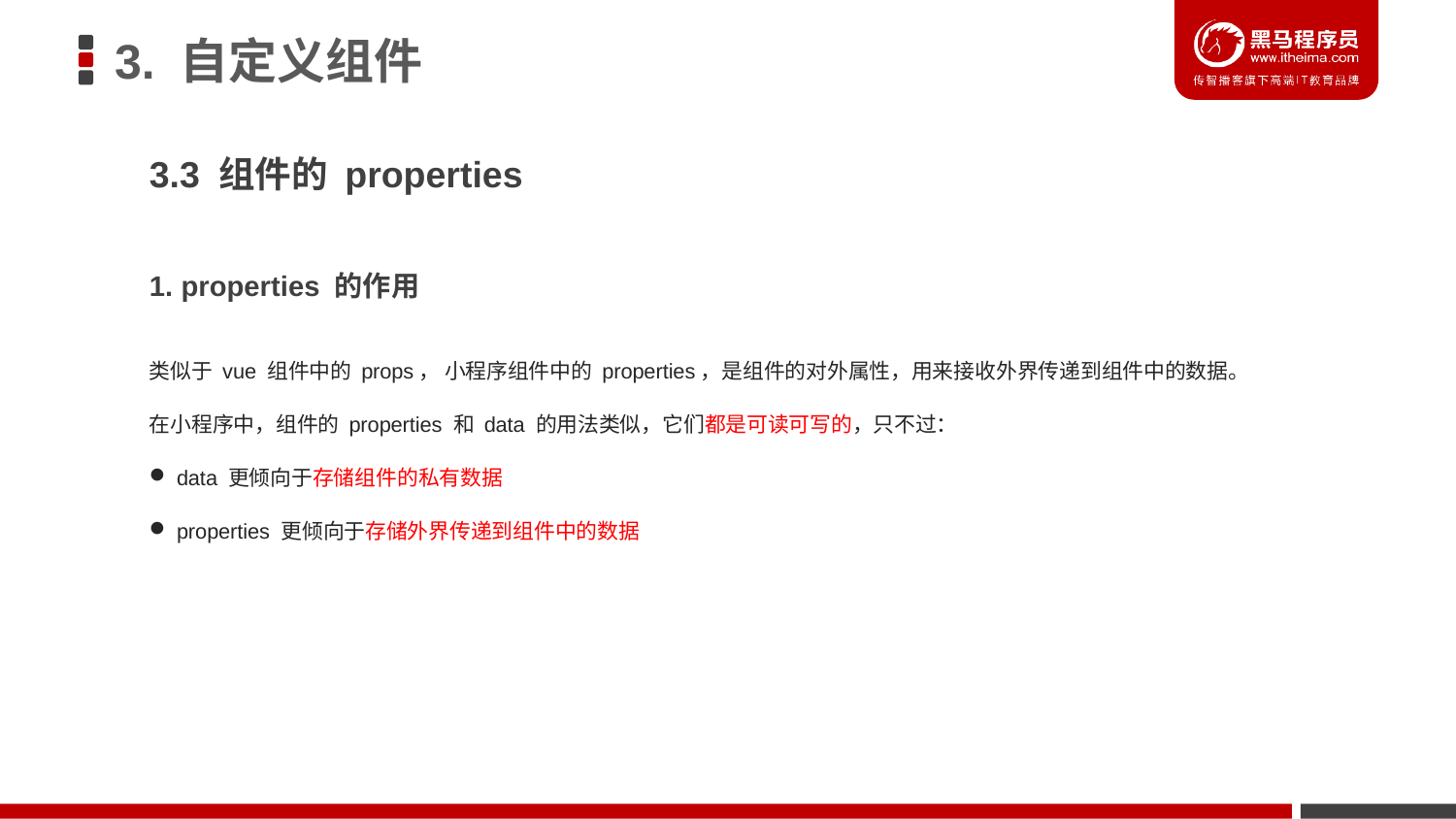

# 3. 自定义组件
3.3 组件的 properties
1. properties 的作用
类似于 vue 组件中的 props， 小程序组件中的 properties，是组件的对外属性，用来接收外界传递到组件中的数据。
在小程序中，组件的 properties 和 data 的用法类似，它们都是可读可写的，只不过：
data 更倾向于存储组件的私有数据
properties 更倾向于存储外界传递到组件中的数据